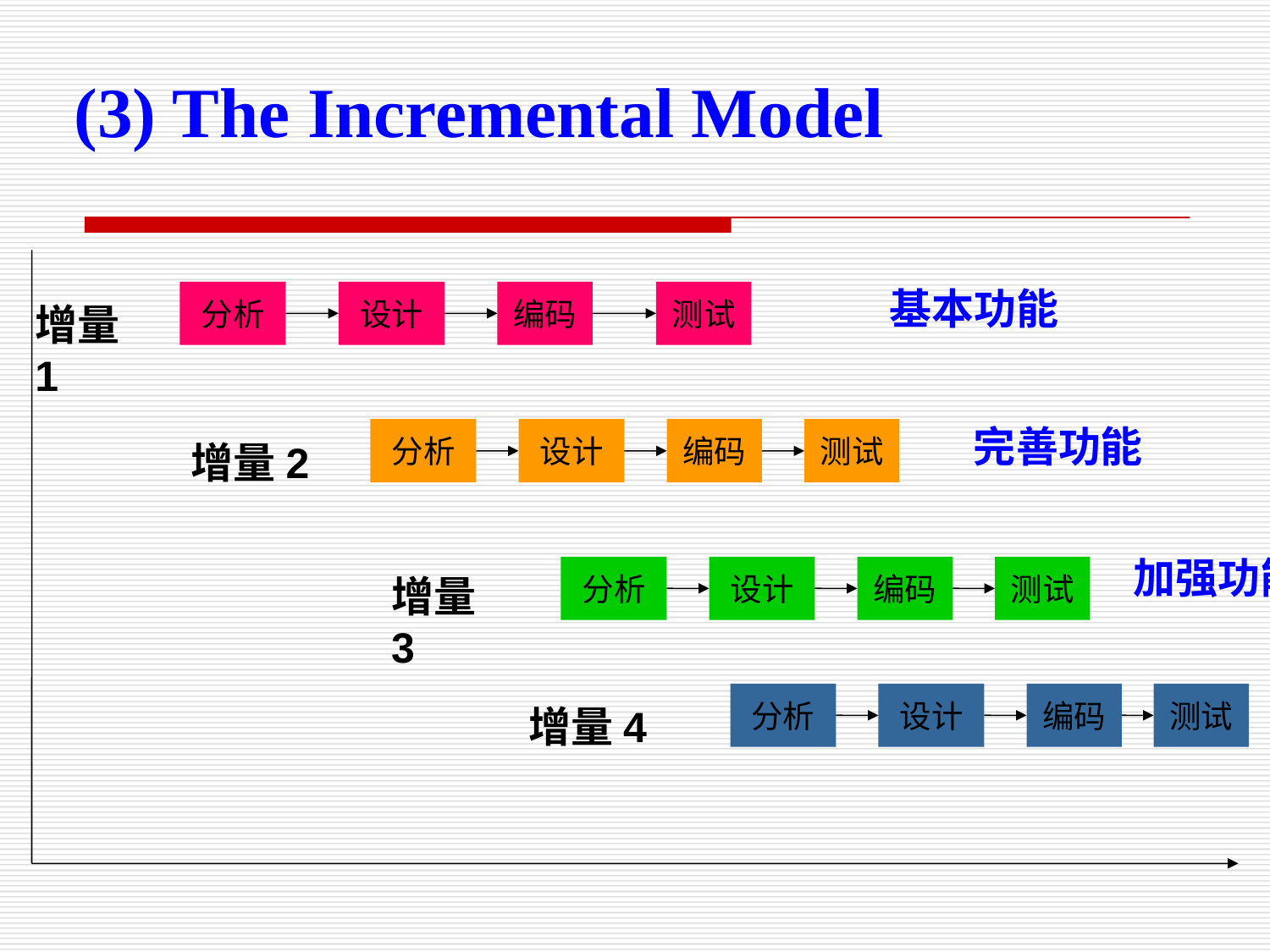

(3) The Incremental Model

基本功能
分析
设计
编码
测试
增量1

完善功能
分析
设计
编码
测试
增量2

 加强功能
分析
设计
编码
测试
增量3

分析
设计
编码
测试
增量4